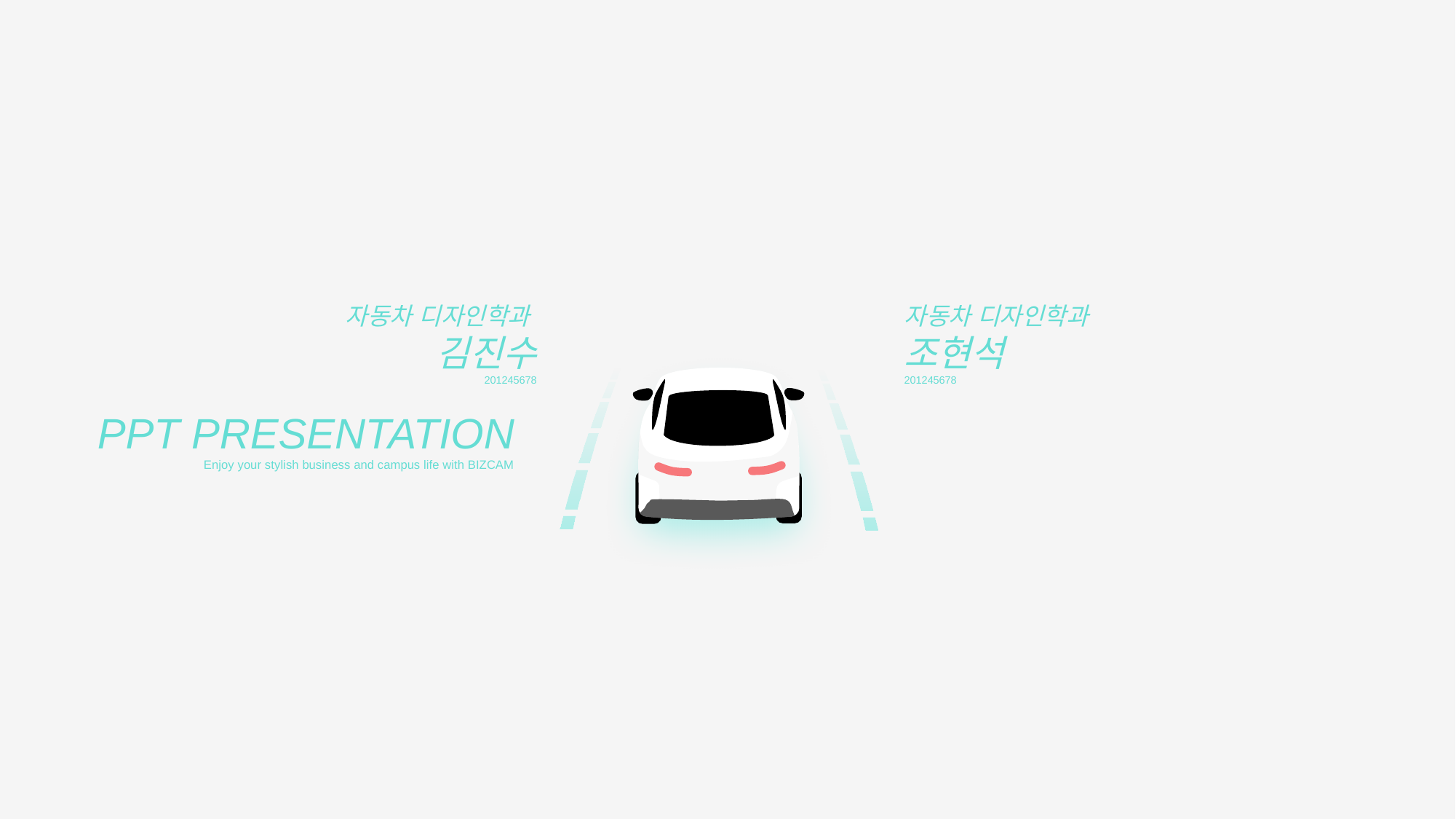

자동차 디자인학과
김진수
201245678
자동차 디자인학과
조현석
201245678

PPT PRESENTATION
Enjoy your stylish business and campus life with BIZCAM